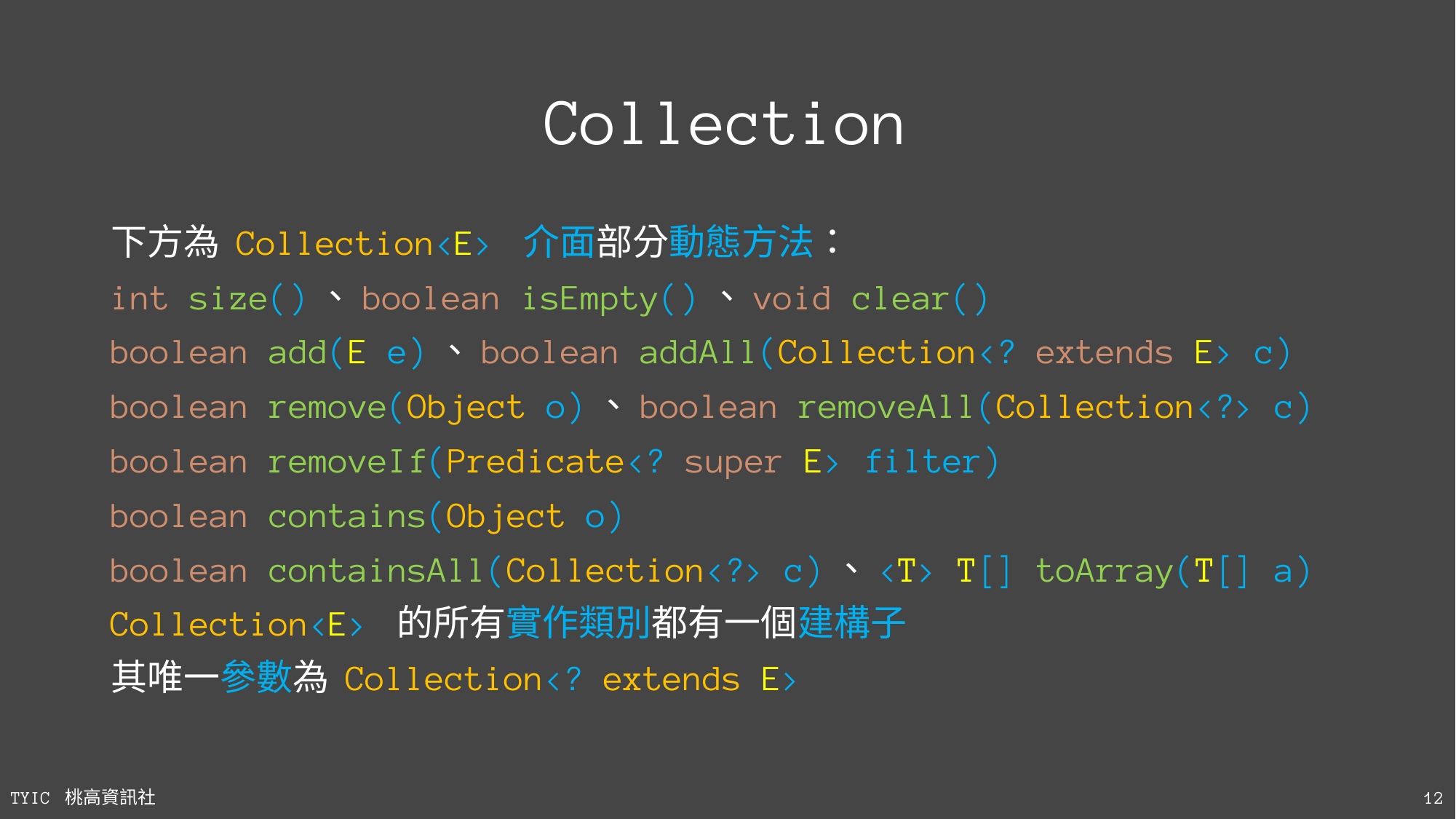

# Collection
下方為 Collection<E> 介面部分動態方法：
int size()、boolean isEmpty()、void clear()
boolean add(E e)、boolean addAll(Collection<? extends E> c)
boolean remove(Object o)、boolean removeAll(Collection<?> c)
boolean removeIf(Predicate<? super E> filter)
boolean contains(Object o)
boolean containsAll(Collection<?> c)、<T> T[] toArray(T[] a)
Collection<E> 的所有實作類別都有一個建構子
其唯一參數為 Collection<? extends E>